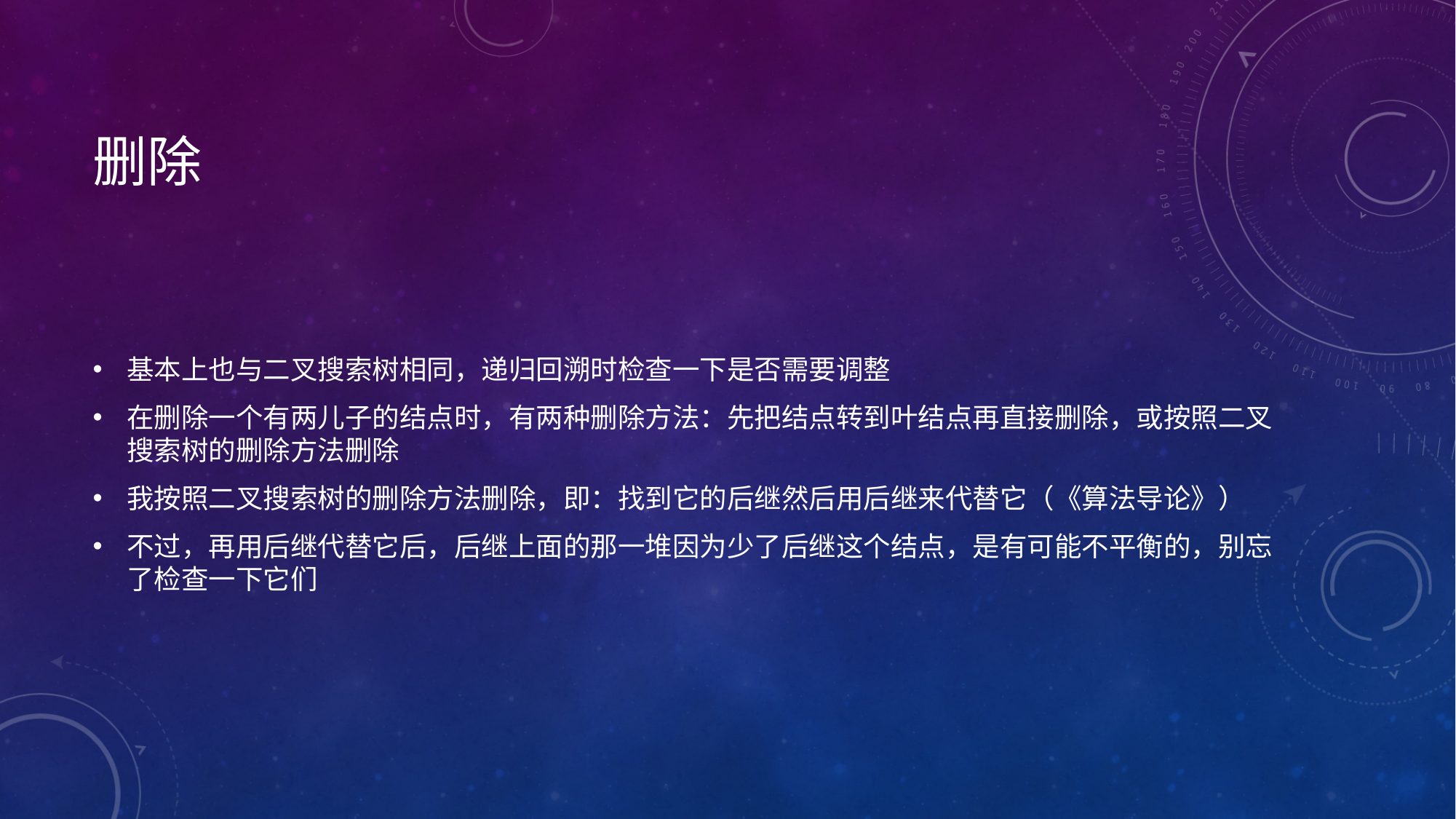

# 删除
基本上也与二叉搜索树相同，递归回溯时检查一下是否需要调整
在删除一个有两儿子的结点时，有两种删除方法：先把结点转到叶结点再直接删除，或按照二叉搜索树的删除方法删除
我按照二叉搜索树的删除方法删除，即：找到它的后继然后用后继来代替它（《算法导论》）
不过，再用后继代替它后，后继上面的那一堆因为少了后继这个结点，是有可能不平衡的，别忘了检查一下它们